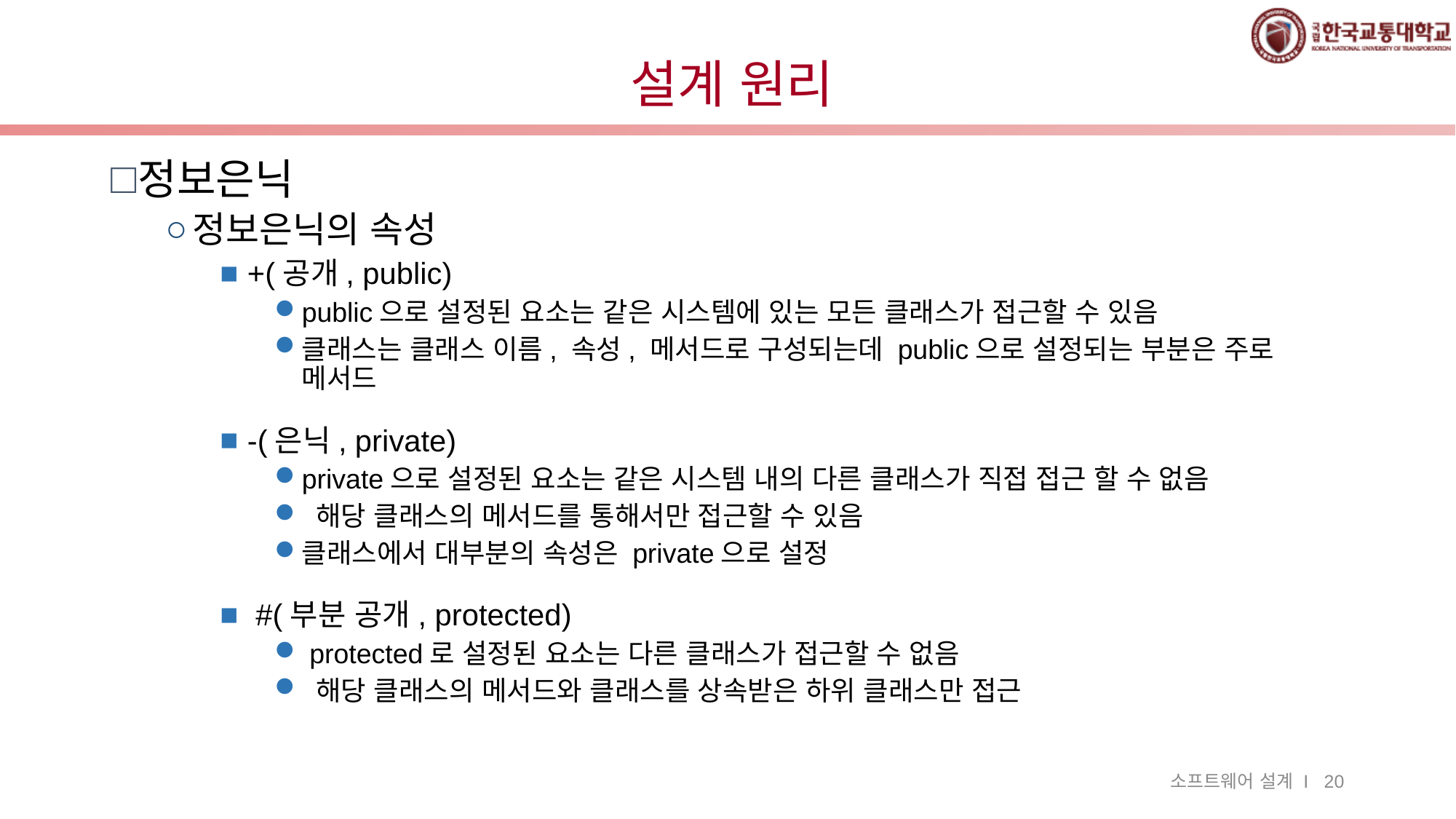

# 설계 원리
정보은닉
정보은닉의 속성
+(공개, public)
public으로 설정된 요소는 같은 시스템에 있는 모든 클래스가 접근할 수 있음
클래스는 클래스 이름, 속성, 메서드로 구성되는데 public으로 설정되는 부분은 주로 메서드

-(은닉, private)
private으로 설정된 요소는 같은 시스템 내의 다른 클래스가 직접 접근 할 수 없음
 해당 클래스의 메서드를 통해서만 접근할 수 있음
클래스에서 대부분의 속성은 private으로 설정

 #(부분 공개, protected)
 protected로 설정된 요소는 다른 클래스가 접근할 수 없음
 해당 클래스의 메서드와 클래스를 상속받은 하위 클래스만 접근
소프트웨어 설계 I   20